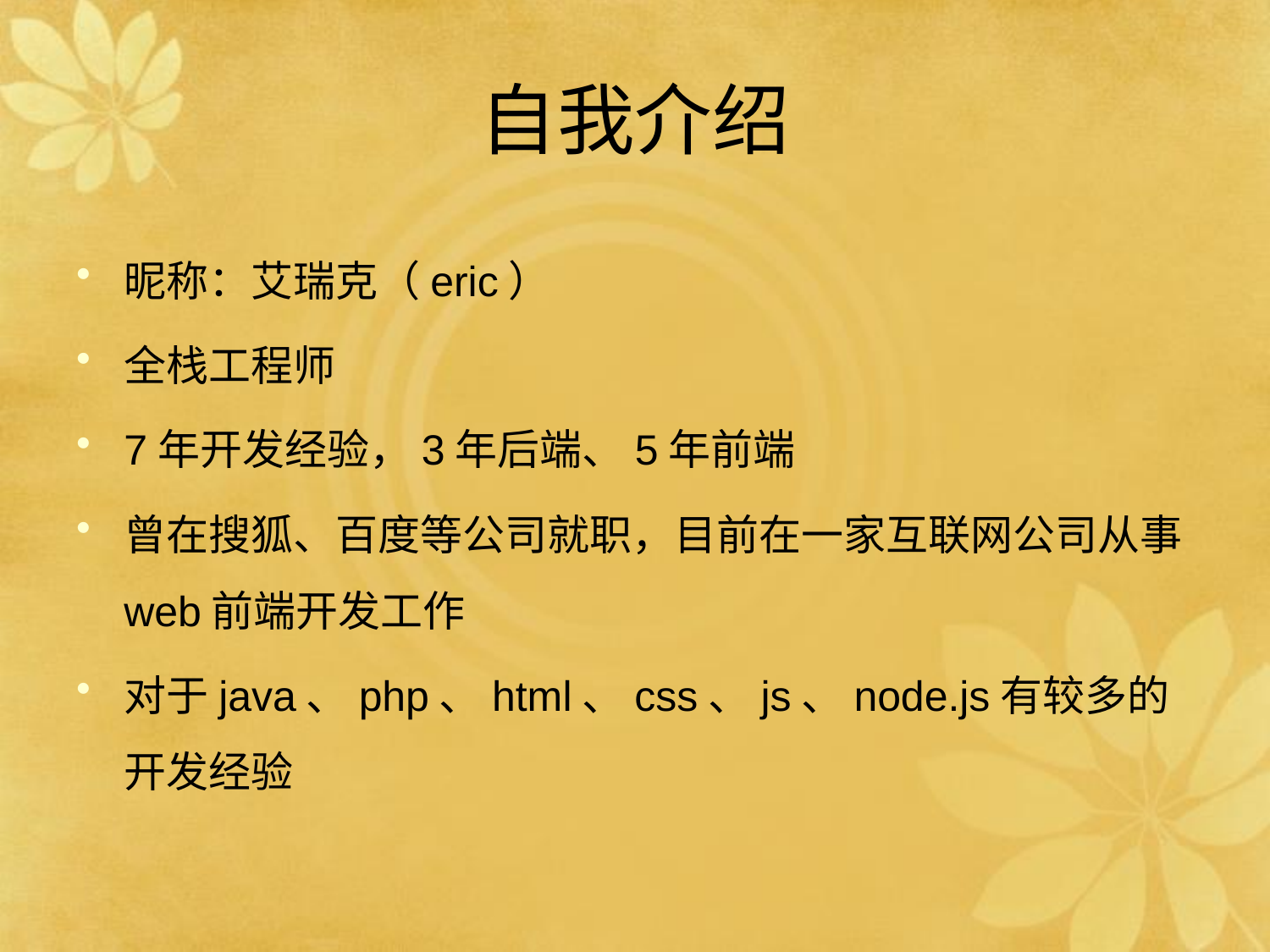

# 自我介绍
昵称：艾瑞克（eric）
全栈工程师
7年开发经验，3年后端、5年前端
曾在搜狐、百度等公司就职，目前在一家互联网公司从事web前端开发工作
对于java、php、html、css、js、node.js有较多的开发经验